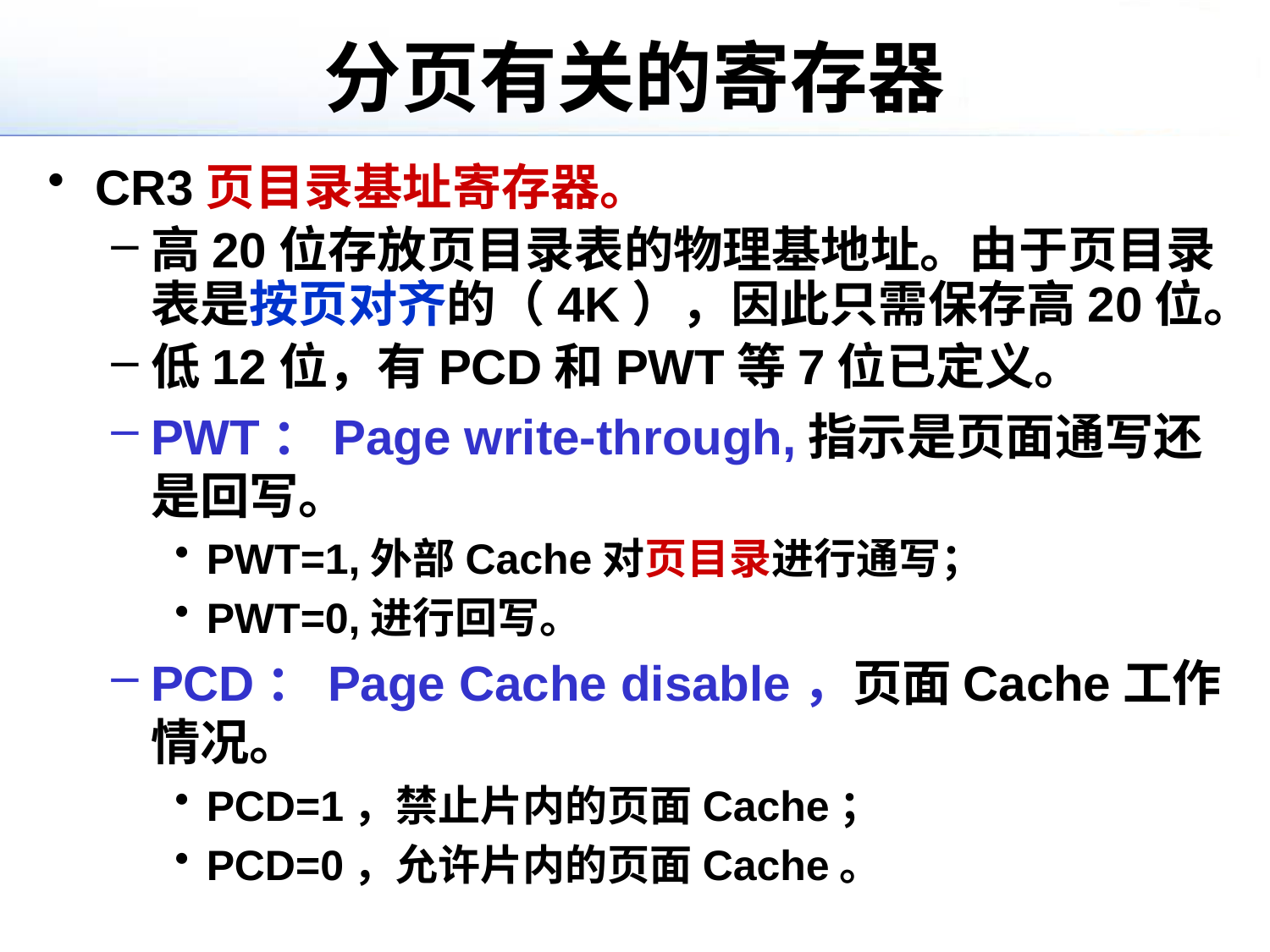

# 分页有关的寄存器
CR3页目录基址寄存器。
高20位存放页目录表的物理基地址。由于页目录表是按页对齐的（4K），因此只需保存高20位。
低12位，有PCD和PWT等7位已定义。
PWT：Page write-through,指示是页面通写还是回写。
PWT=1,外部Cache对页目录进行通写；
PWT=0,进行回写。
PCD：Page Cache disable，页面Cache工作情况。
PCD=1，禁止片内的页面Cache；
PCD=0，允许片内的页面Cache。